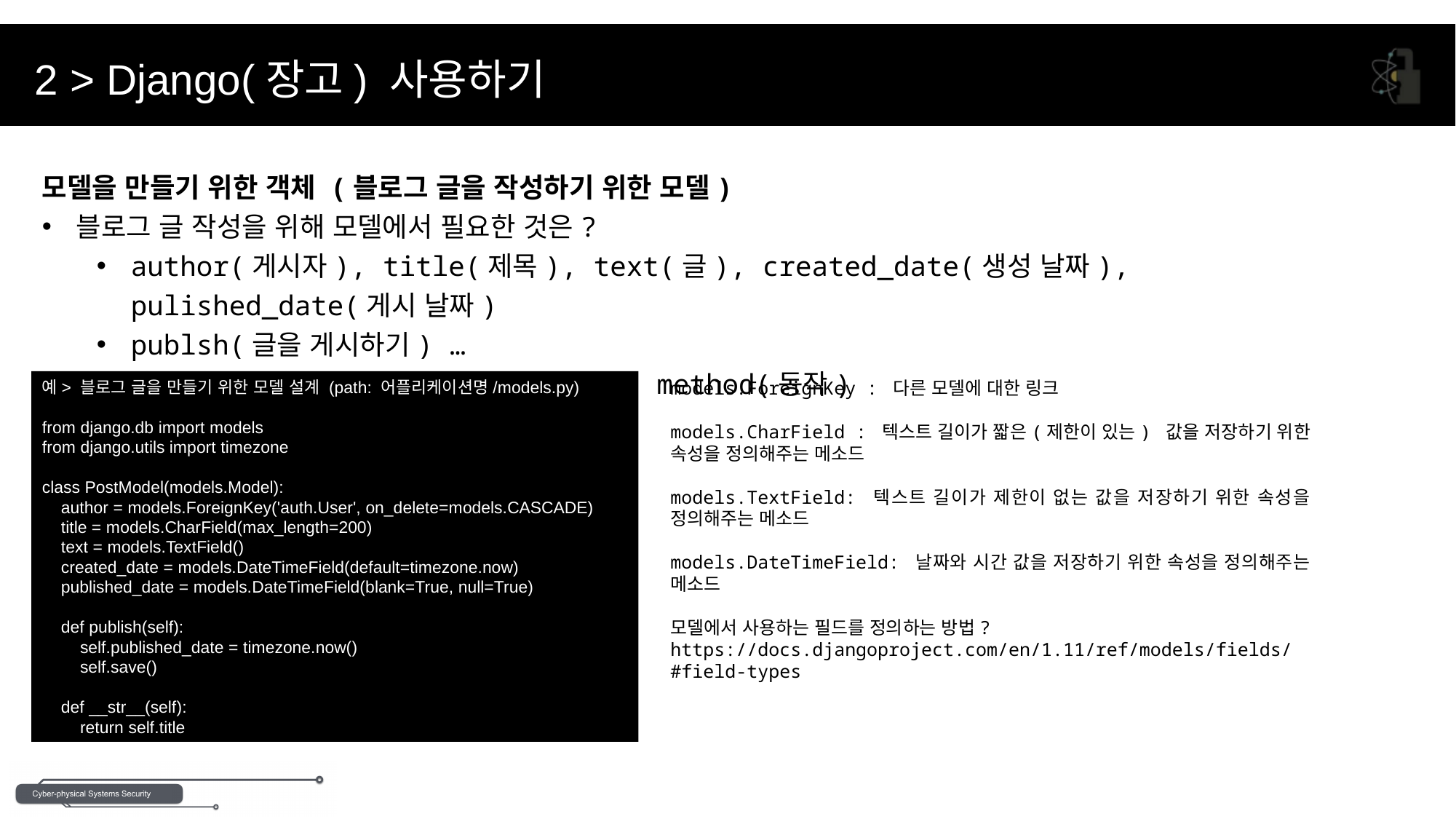

2 > Django(장고) 사용하기
모델을 만들기 위한 객체 (블로그 글을 작성하기 위한 모델)
블로그 글 작성을 위해 모델에서 필요한 것은?
author(게시자), title(제목), text(글), created_date(생성 날짜), pulished_date(게시 날짜)
publsh(글을 게시하기) …
모델에서 필요로 하는 Properties(속성 값), method(동작)

예> 블로그 글을 만들기 위한 모델 설계 (path: 어플리케이션명/models.py)

from django.db import models
from django.utils import timezone

class PostModel(models.Model):
    author = models.ForeignKey('auth.User', on_delete=models.CASCADE)
    title = models.CharField(max_length=200)
    text = models.TextField()
    created_date = models.DateTimeField(default=timezone.now)
    published_date = models.DateTimeField(blank=True, null=True)

    def publish(self):
        self.published_date = timezone.now()
        self.save()

    def __str__(self):
        return self.title
models.ForeignKey : 다른 모델에 대한 링크

models.CharField : 텍스트 길이가 짧은(제한이 있는) 값을 저장하기 위한 속성을 정의해주는 메소드

models.TextField: 텍스트 길이가 제한이 없는 값을 저장하기 위한 속성을 정의해주는 메소드

models.DateTimeField: 날짜와 시간 값을 저장하기 위한 속성을 정의해주는 메소드

모델에서 사용하는 필드를 정의하는 방법?
https://docs.djangoproject.com/en/1.11/ref/models/fields/#field-types